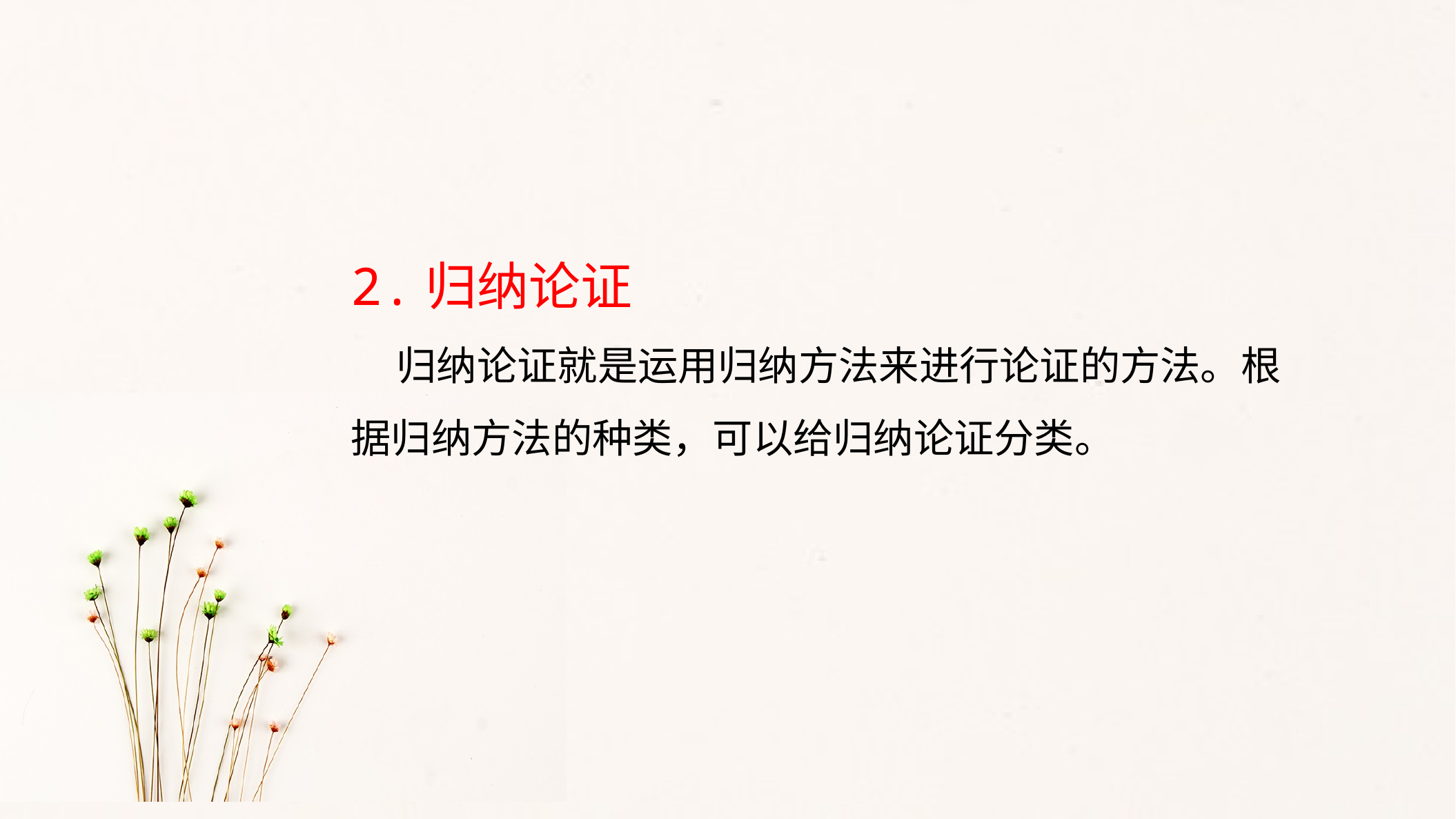

2.归纳论证
    归纳论证就是运用归纳方法来进行论证的方法。根据归纳方法的种类，可以给归纳论证分类。